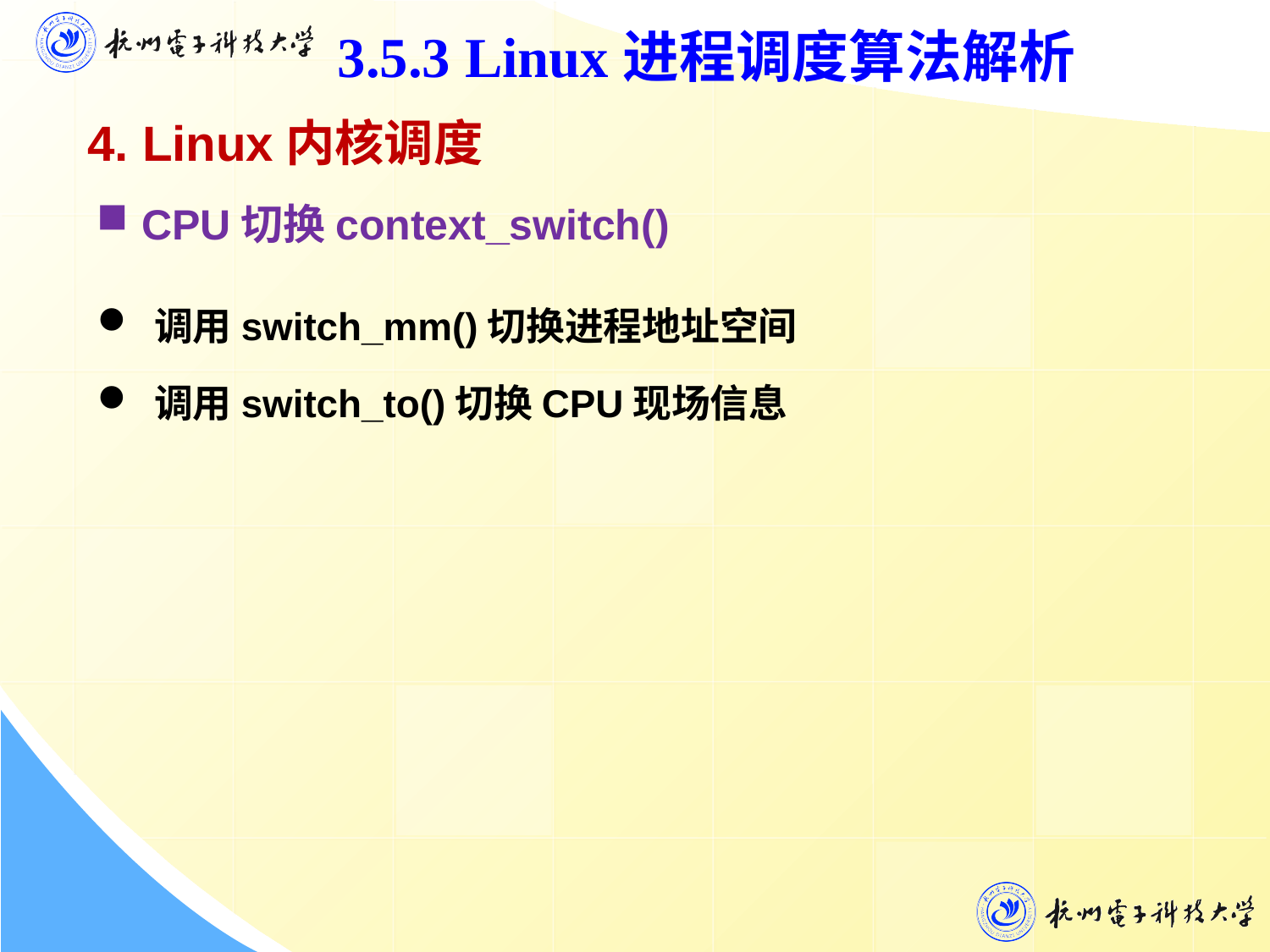

3.5.3 Linux进程调度算法解析
4. Linux内核调度
 CPU切换context_switch()
 调用switch_mm()切换进程地址空间
 调用switch_to()切换CPU现场信息